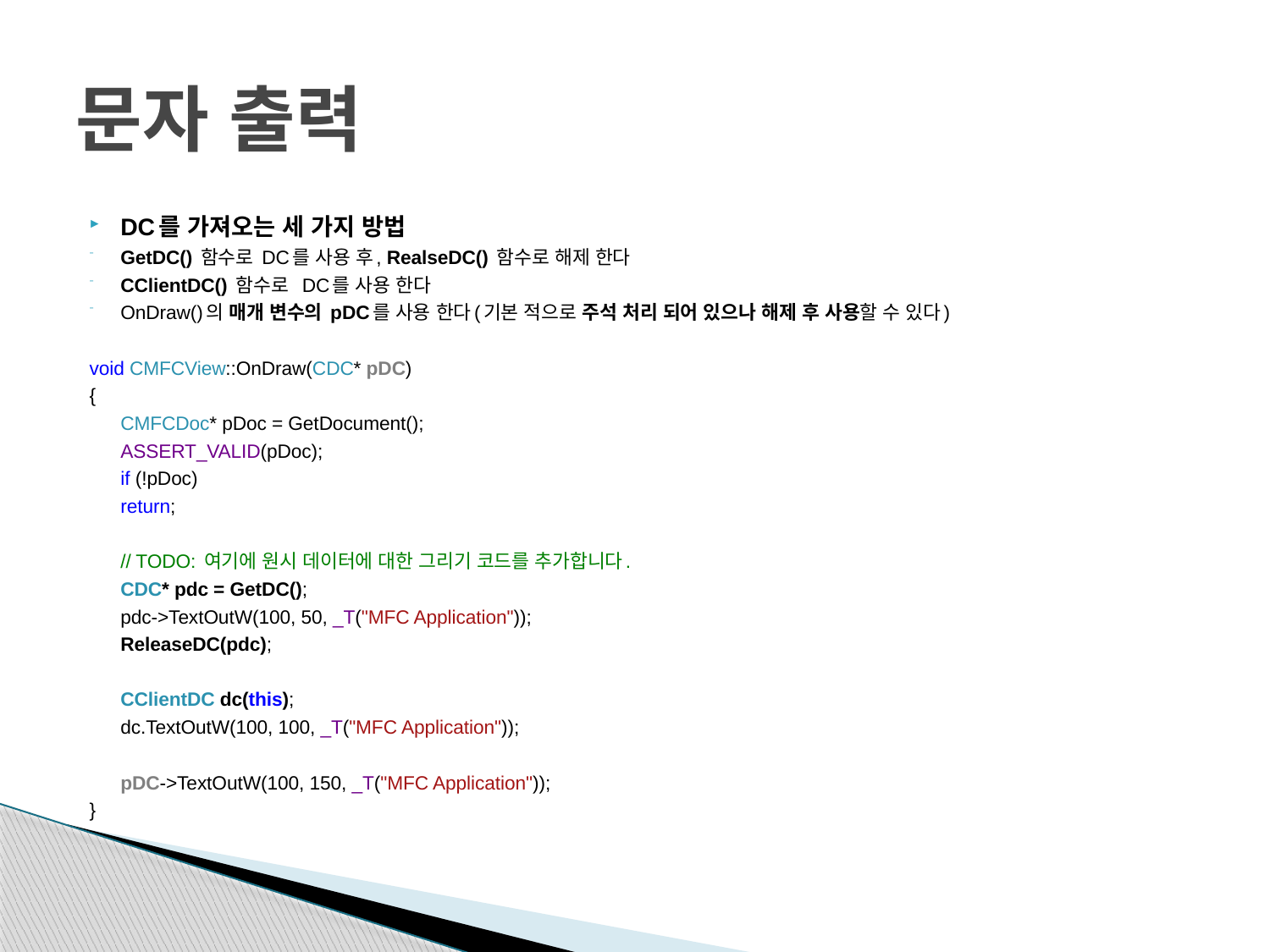

# 문자 출력
DC를 가져오는 세 가지 방법
GetDC() 함수로 DC를 사용 후, RealseDC() 함수로 해제 한다
CClientDC() 함수로  DC를 사용 한다
OnDraw()의 매개 변수의 pDC를 사용 한다(기본 적으로 주석 처리 되어 있으나 해제 후 사용할 수 있다)

void CMFCView::OnDraw(CDC* pDC)
{
	CMFCDoc* pDoc = GetDocument();
	ASSERT_VALID(pDoc);
	if (!pDoc)
	return;

	// TODO: 여기에 원시 데이터에 대한 그리기 코드를 추가합니다.
	CDC* pdc = GetDC();
	pdc->TextOutW(100, 50, _T("MFC Application"));
	ReleaseDC(pdc);

	CClientDC dc(this);
	dc.TextOutW(100, 100, _T("MFC Application"));

	pDC->TextOutW(100, 150, _T("MFC Application"));
}